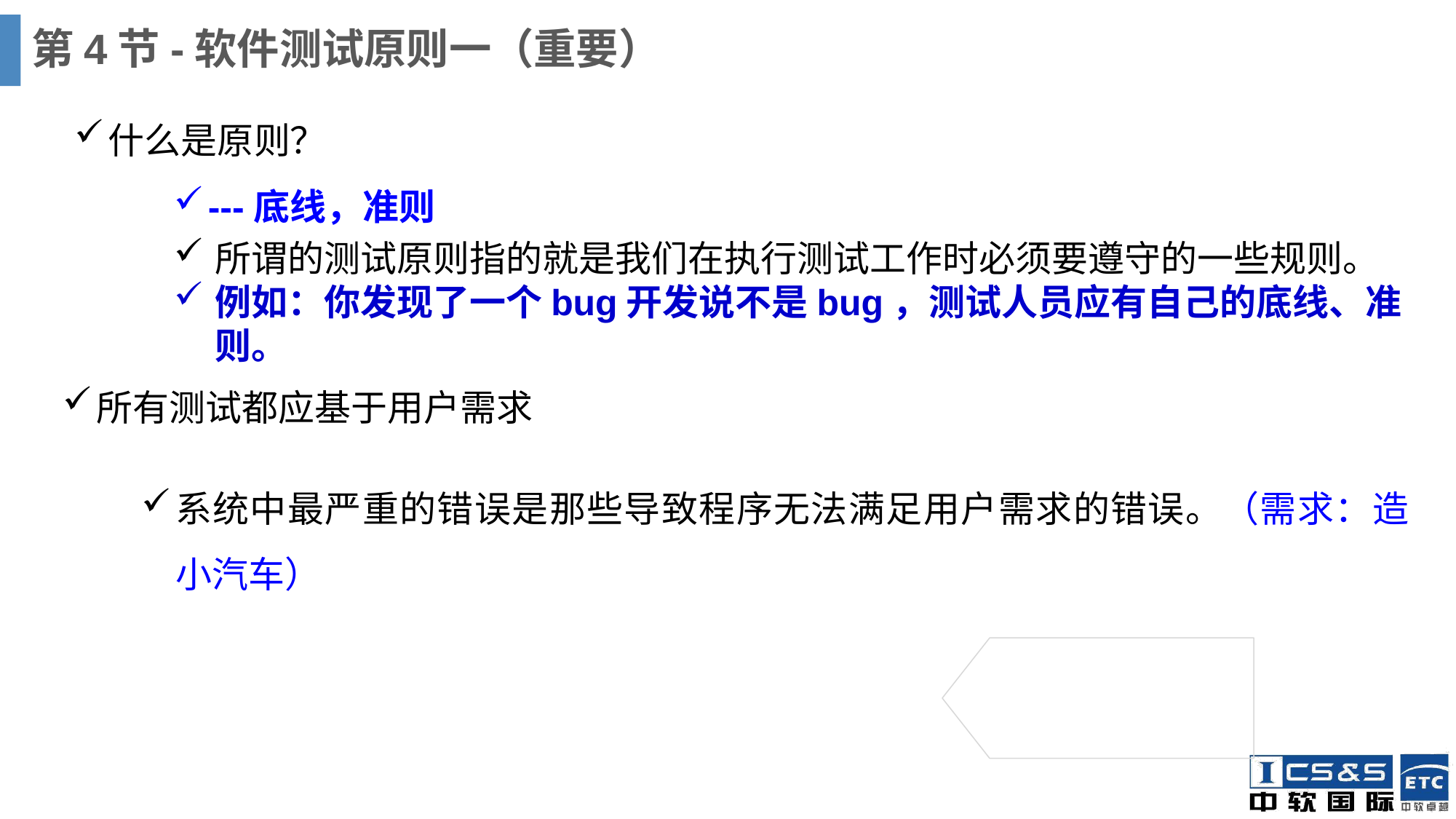

# 第4节-软件测试原则一（重要）
什么是原则？
---底线，准则
所谓的测试原则指的就是我们在执行测试工作时必须要遵守的一些规则。
例如：你发现了一个bug开发说不是bug，测试人员应有自己的底线、准则。
所有测试都应基于用户需求
系统中最严重的错误是那些导致程序无法满足用户需求的错误。（需求：造小汽车）